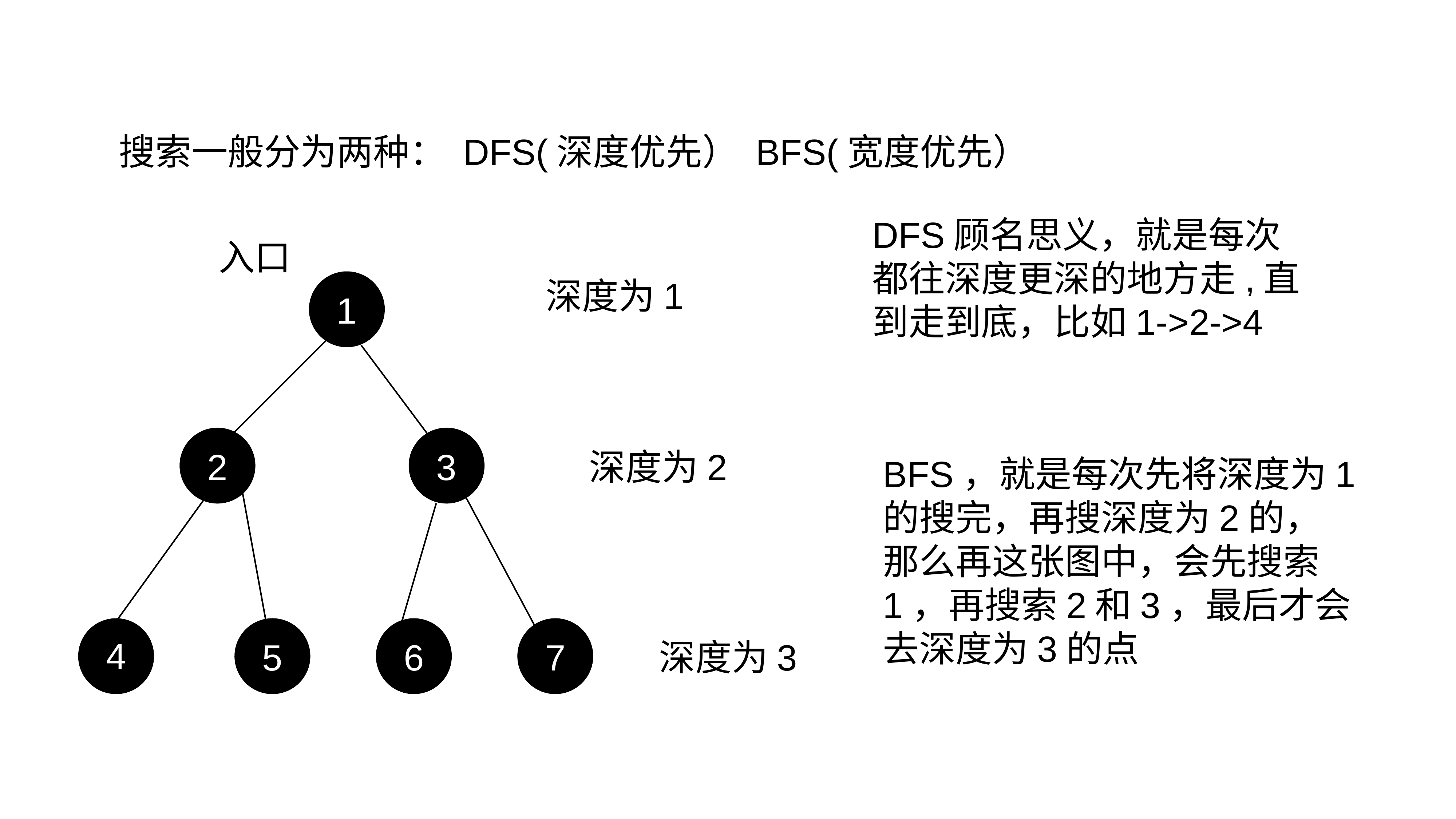

搜索一般分为两种： DFS(深度优先） BFS(宽度优先）
DFS顾名思义，就是每次都往深度更深的地方走,直到走到底，比如1->2->4
入口
深度为1

1

BFS，就是每次先将深度为1的搜完，再搜深度为2的，那么再这张图中，会先搜索1，再搜索2和3，最后才会去深度为3的点
深度为2
2
3

4
深度为3
5
6
7